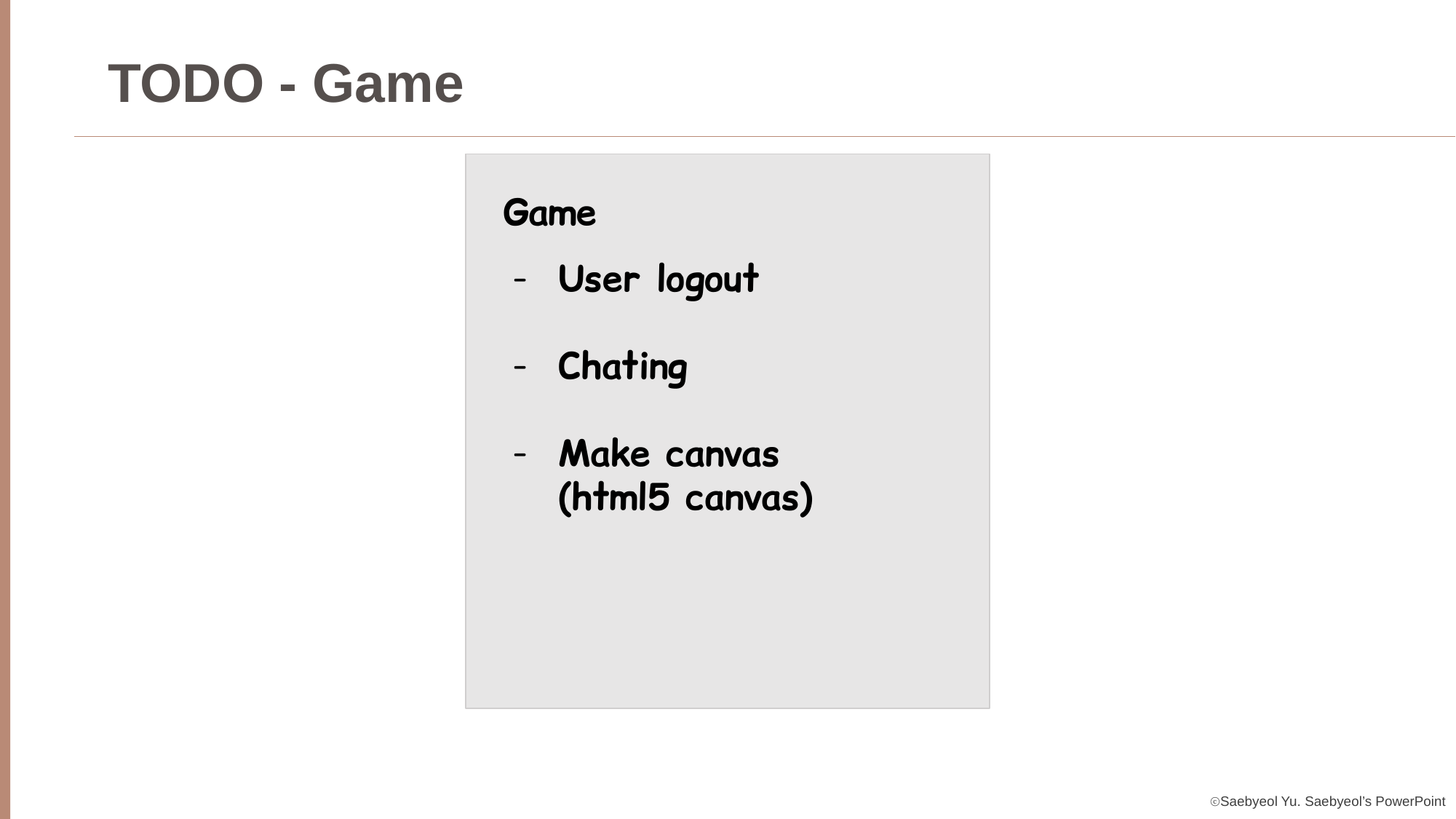

TODO - Game

New user : 최형규
Game
User logout

Chating

Make canvas
(html5 canvas)